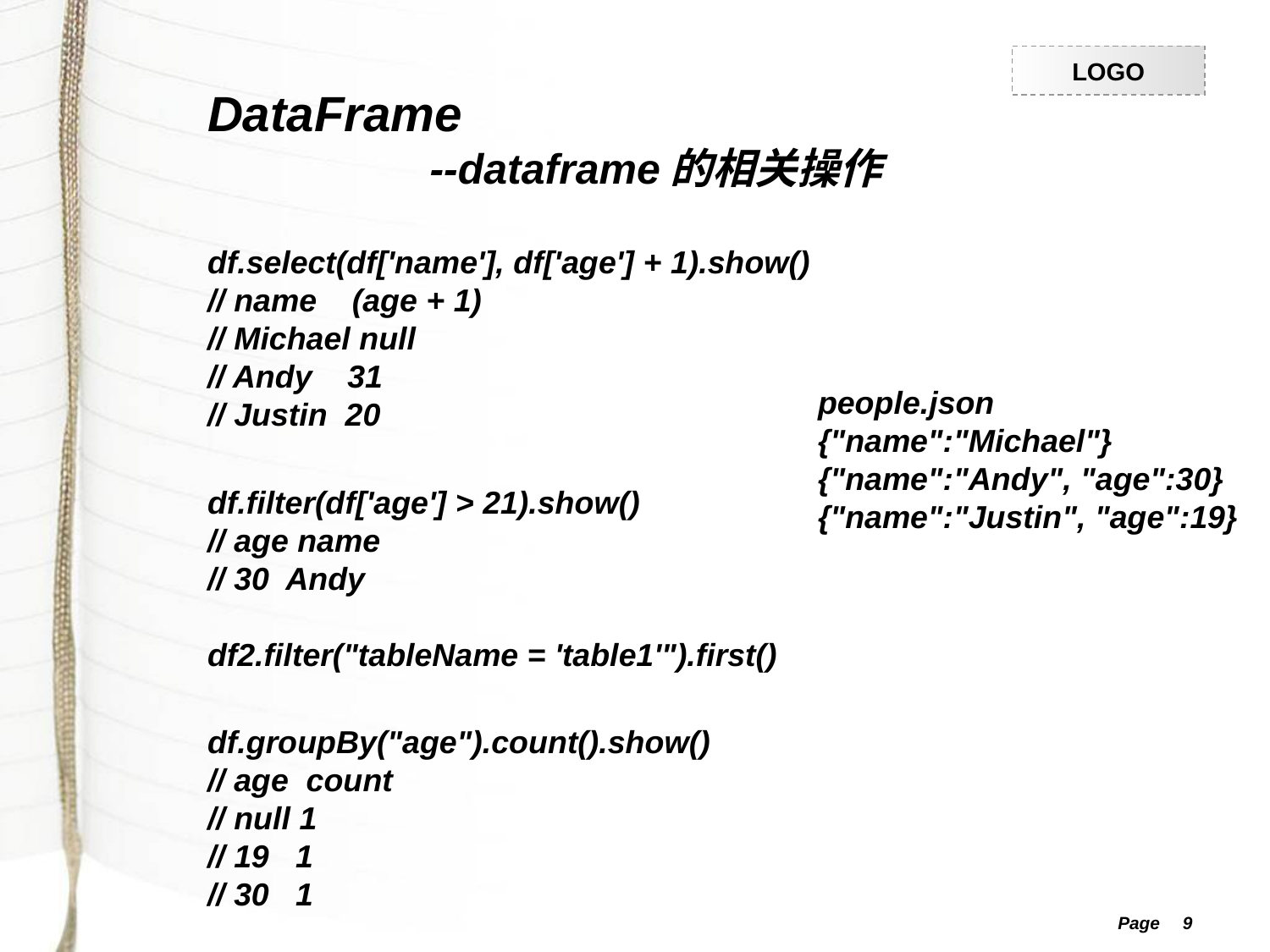

DataFrame
                         --dataframe的相关操作
df.select(df['name'], df['age'] + 1).show()
// name    (age + 1)
// Michael null
// Andy    31
// Justin  20
people.json
{"name":"Michael"}
{"name":"Andy", "age":30}
{"name":"Justin", "age":19}
df.filter(df['age'] > 21).show()
// age name
// 30  Andy

df2.filter("tableName = 'table1'").first()
df.groupBy("age").count().show()
// age  count
// null 1
// 19   1
// 30   1